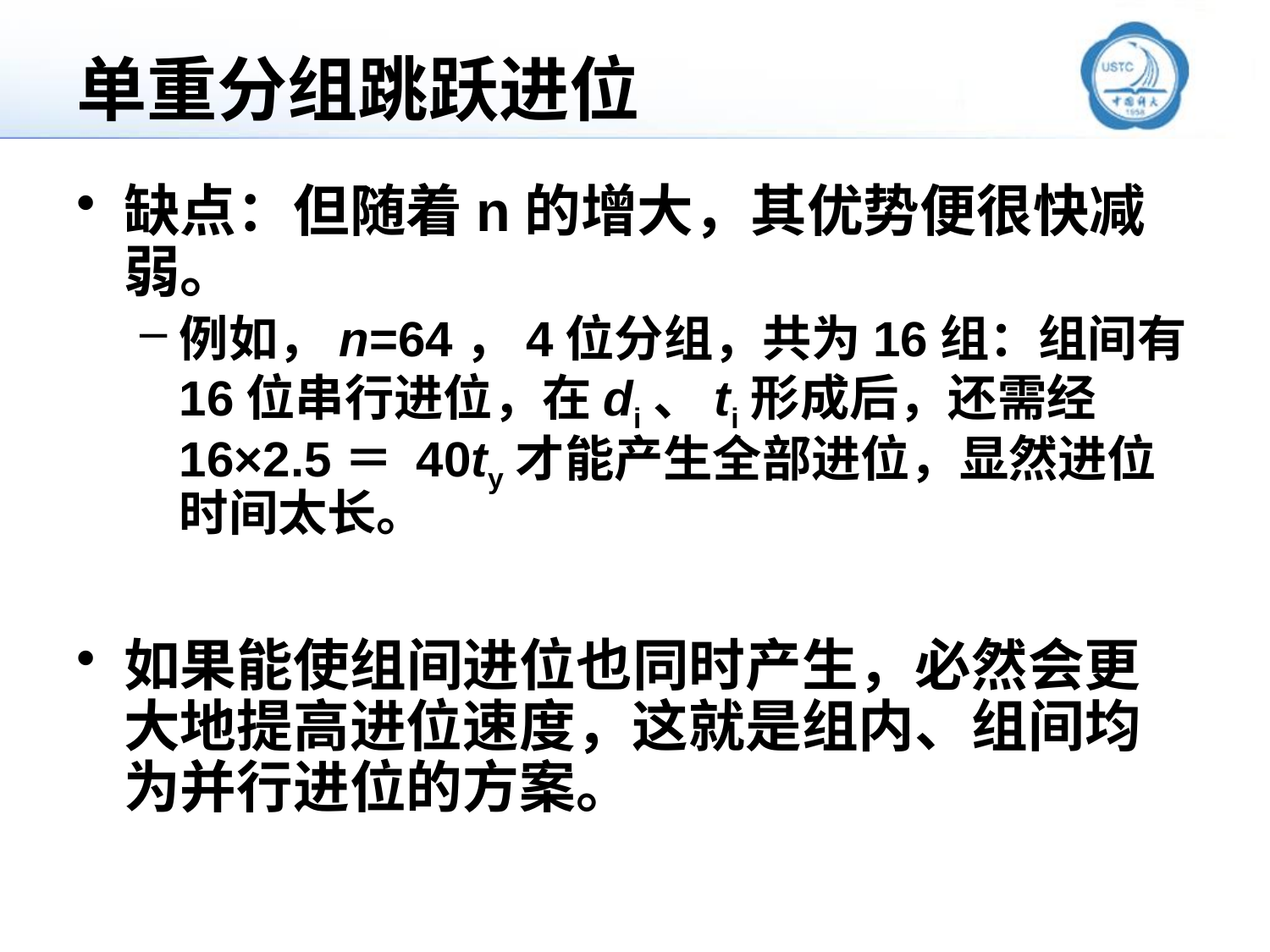

# 单重分组跳跃进位
缺点：但随着n的增大，其优势便很快减弱。
例如，n=64，4位分组，共为16组：组间有16位串行进位，在di、ti形成后，还需经16×2.5＝ 40ty才能产生全部进位，显然进位时间太长。

如果能使组间进位也同时产生，必然会更大地提高进位速度，这就是组内、组间均为并行进位的方案。